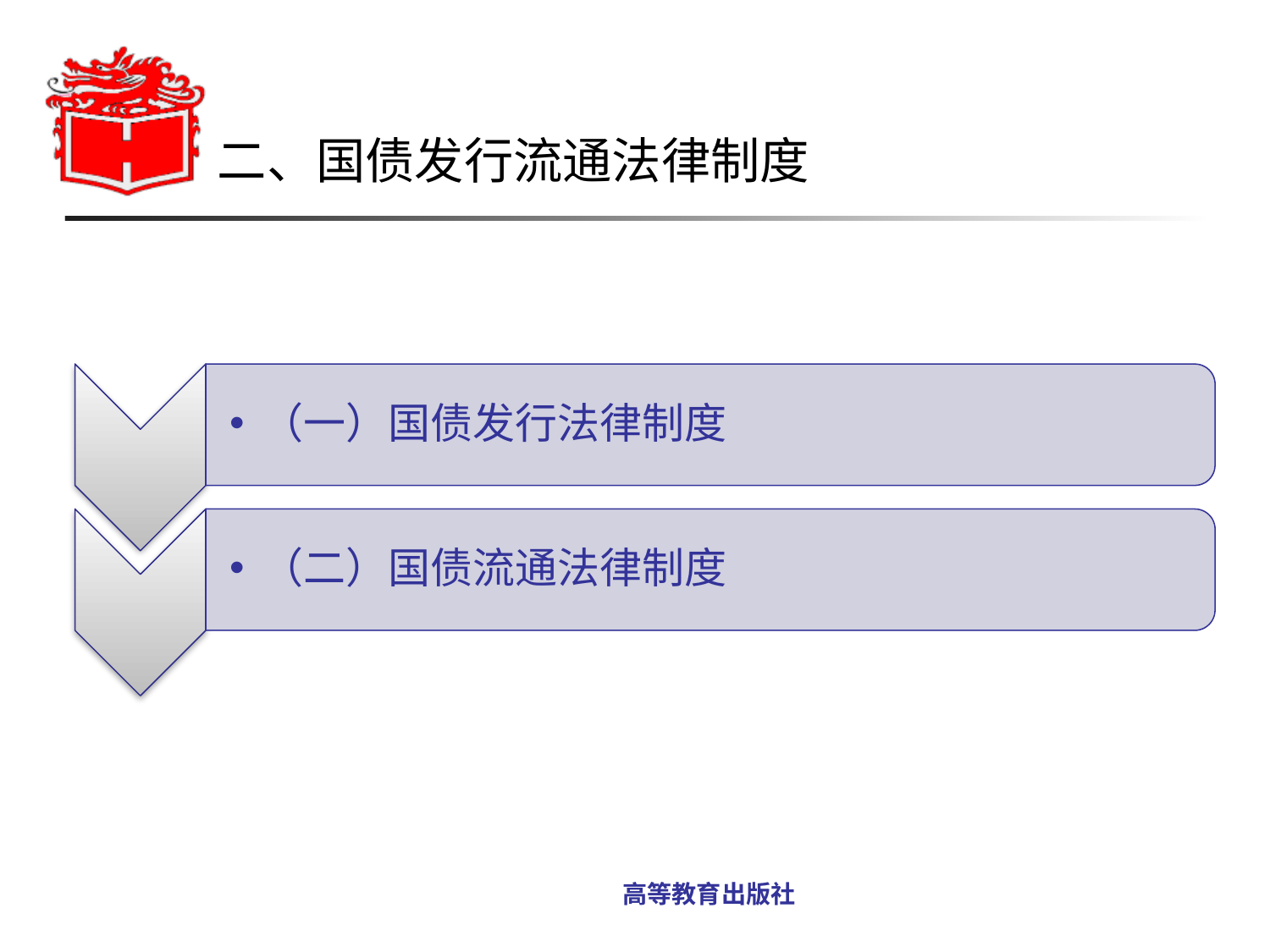

二、国债发行流通法律制度

（一）国债发行法律制度

（二）国债流通法律制度

高等教育出版社